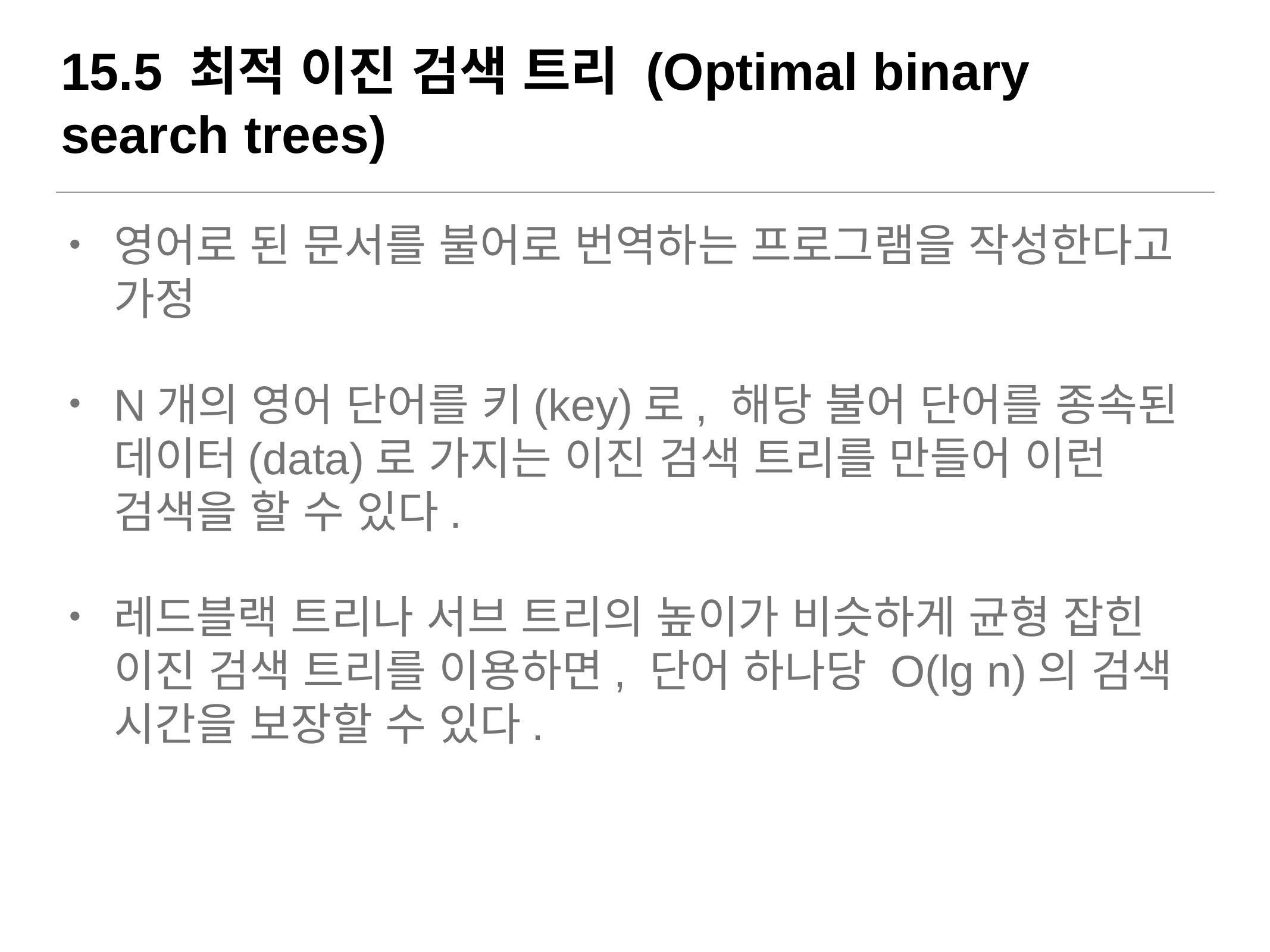

# 15.5 최적 이진 검색 트리 (Optimal binary search trees)
영어로 된 문서를 불어로 번역하는 프로그램을 작성한다고 가정
N개의 영어 단어를 키(key)로, 해당 불어 단어를 종속된 데이터(data)로 가지는 이진 검색 트리를 만들어 이런 검색을 할 수 있다.
레드블랙 트리나 서브 트리의 높이가 비슷하게 균형 잡힌 이진 검색 트리를 이용하면, 단어 하나당 O(lg n)의 검색 시간을 보장할 수 있다.